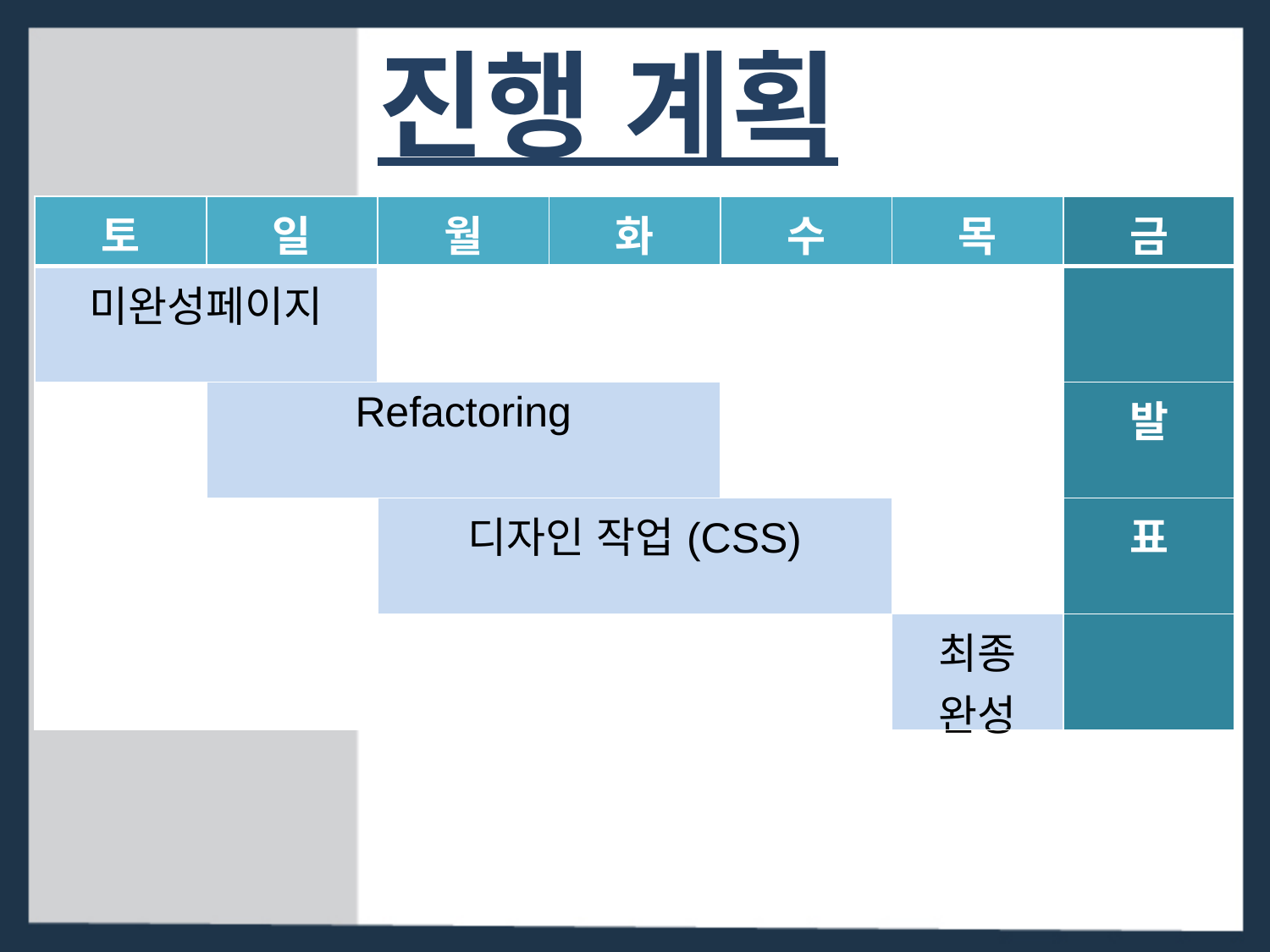

진행 계획
| 토 | 일 | 월 | 화 | 수 | 목 | 금 |
| --- | --- | --- | --- | --- | --- | --- |
| 미완성페이지 |  |  |  |  |  |  |
|  | Refactoring |  |  |  |  | 발 |
|  |  | 디자인 작업(CSS) |  |  |  | 표 |
|  |  |  |  |  | 최종 완성 |  |